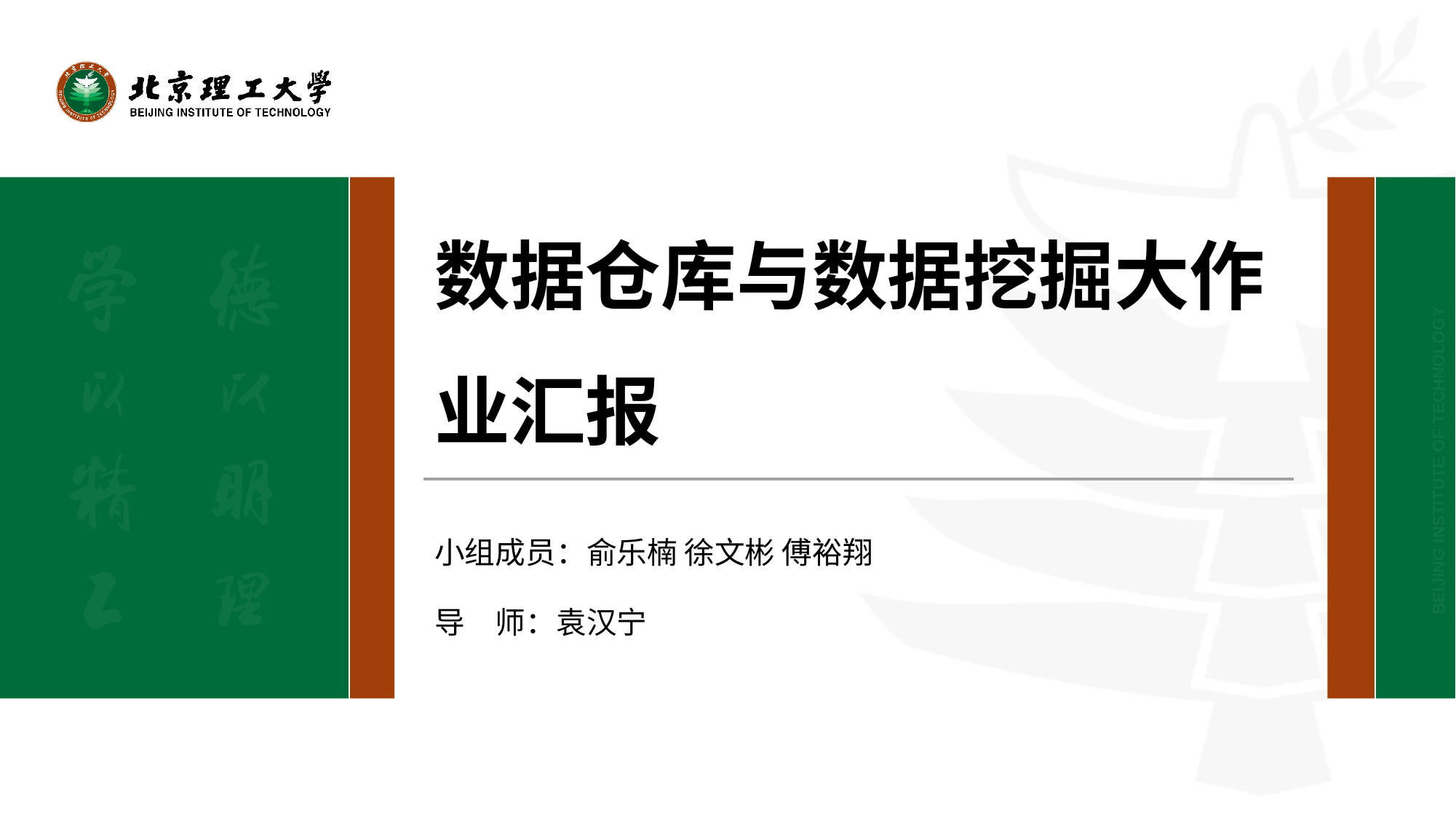

数据仓库与数据挖掘大作业汇报
小组成员：俞乐楠 徐文彬 傅裕翔
导　师：袁汉宁